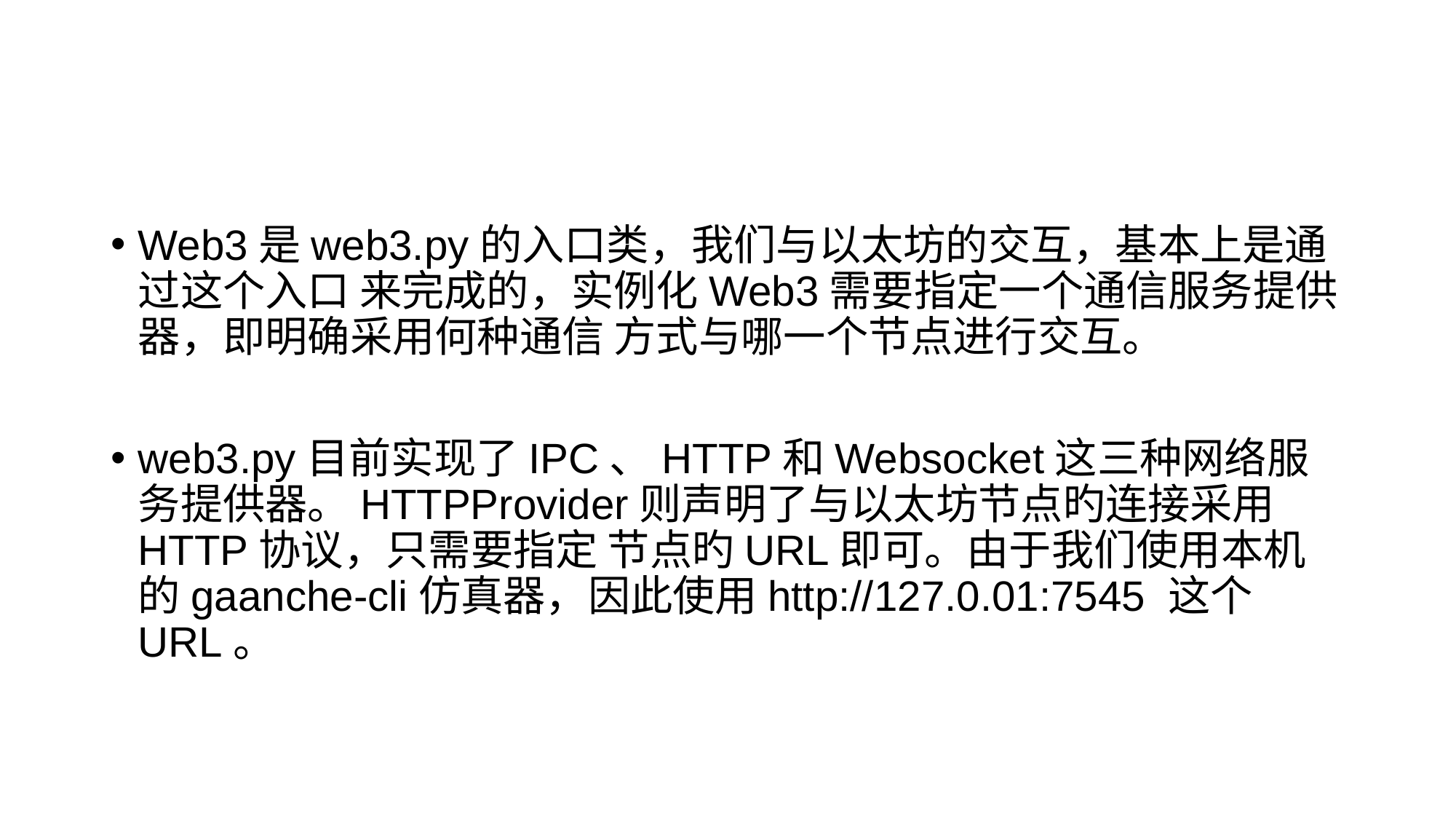

#
Web3是web3.py的入口类，我们与以太坊的交互，基本上是通过这个入口 来完成的，实例化Web3需要指定一个通信服务提供器，即明确采用何种通信 方式与哪一个节点进行交互。

web3.py目前实现了IPC、HTTP和Websocket这三种网络服务提供器。HTTPProvider则声明了与以太坊节点旳连接采用HTTP协议，只需要指定 节点旳URL即可。由于我们使用本机的gaanche-cli仿真器，因此使用http://127.0.01:7545 这个URL。